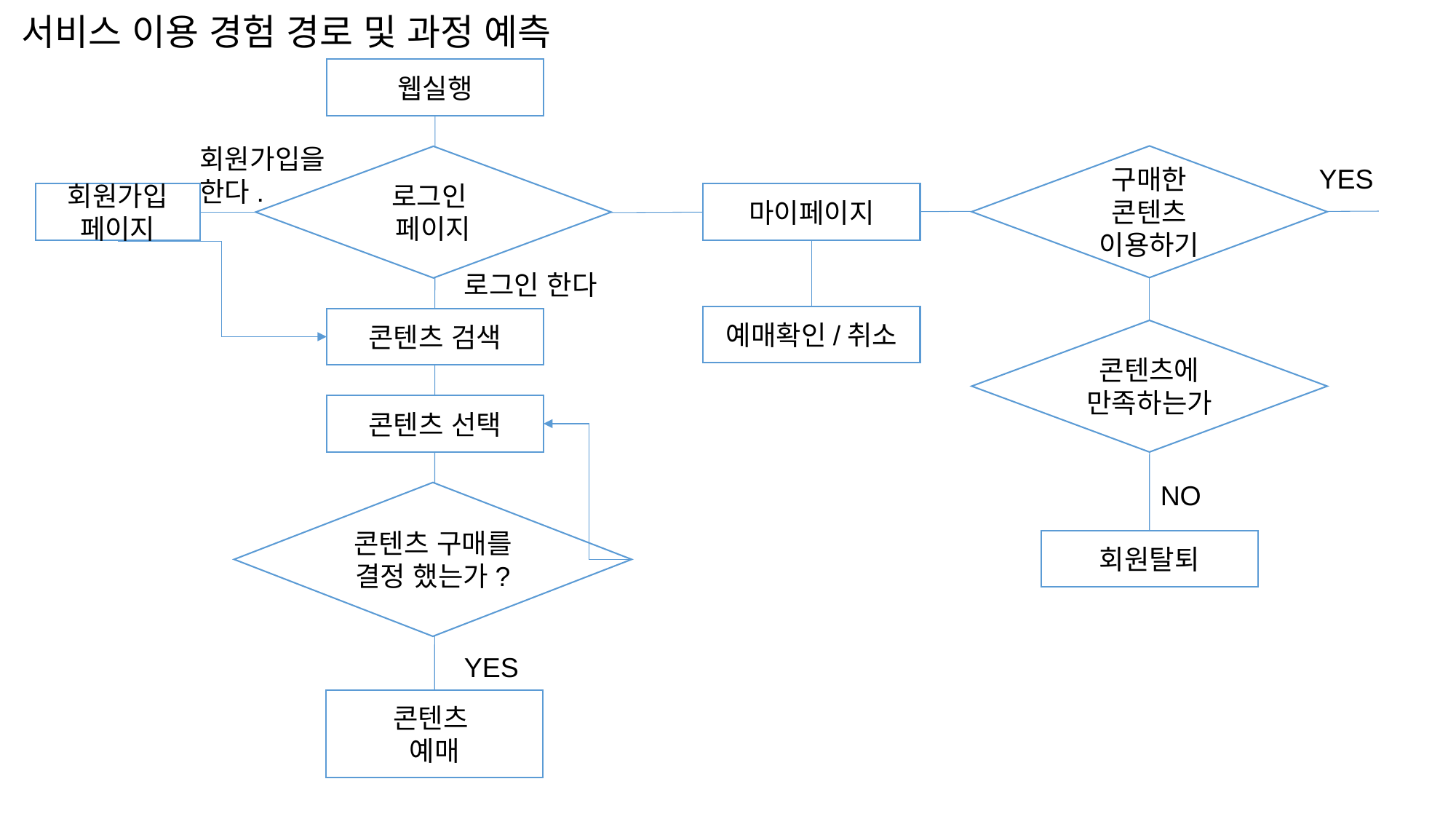

서비스 이용 경험 경로 및 과정 예측
웹실행
회원가입을 한다.
구매한 콘텐츠 이용하기
로그인
페이지
YES
회원가입
페이지
마이페이지
로그인 한다
예매확인/취소
콘텐츠 검색
콘텐츠에
만족하는가
콘텐츠 선택
NO
콘텐츠 구매를 결정 했는가?
회원탈퇴
YES
콘텐츠
예매